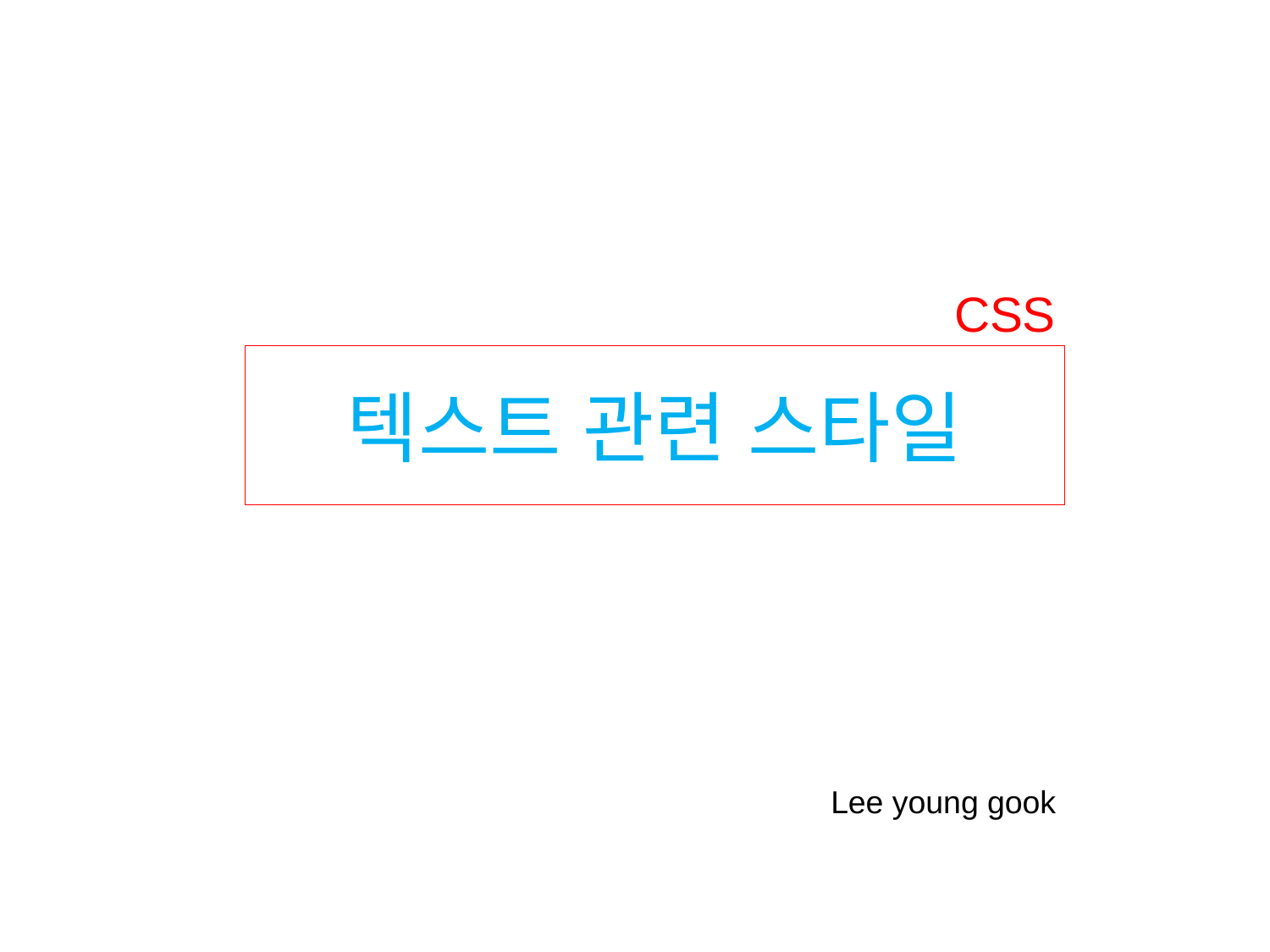

CSS
# 텍스트 관련 스타일
Lee young gook